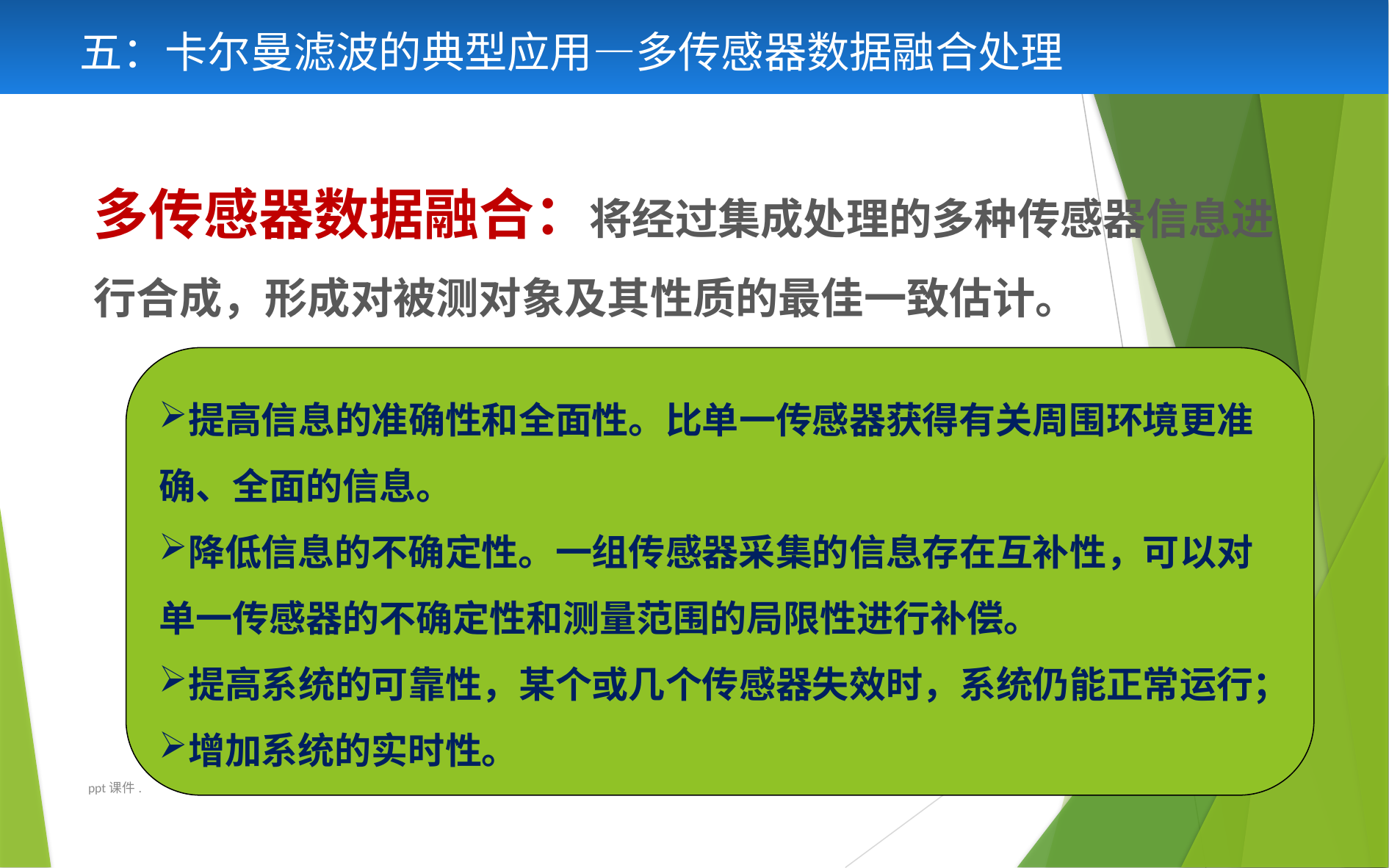

五：卡尔曼滤波的典型应用—多传感器数据融合处理
多传感器数据融合：将经过集成处理的多种传感器信息进行合成，形成对被测对象及其性质的最佳一致估计。
提高信息的准确性和全面性。比单一传感器获得有关周围环境更准确、全面的信息。
降低信息的不确定性。一组传感器采集的信息存在互补性，可以对单一传感器的不确定性和测量范围的局限性进行补偿。
提高系统的可靠性，某个或几个传感器失效时，系统仍能正常运行；
增加系统的实时性。
ppt课件.
24